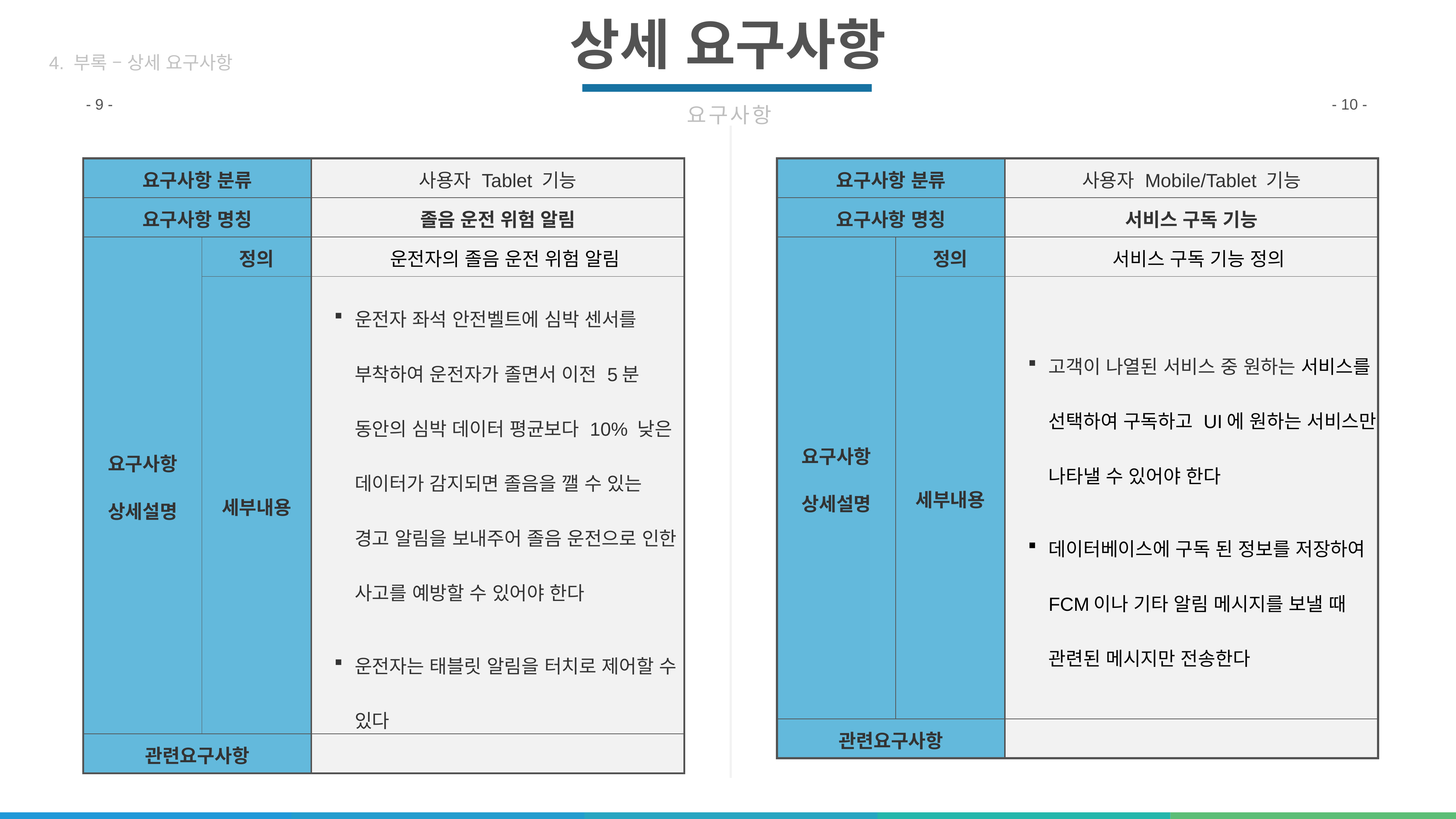

상세 요구사항
4. 부록 – 상세 요구사항

요구사항
- 9 -
- 10 -
| 요구사항 분류 |  | 사용자 Tablet 기능 |
| --- | --- | --- |
| 요구사항 명칭 |  | 졸음 운전 위험 알림 |
| 요구사항 상세설명 | 정의 | 운전자의 졸음 운전 위험 알림 |
|  | 세부내용 | 운전자 좌석 안전벨트에 심박 센서를 부착하여 운전자가 졸면서 이전 5분 동안의 심박 데이터 평균보다 10% 낮은 데이터가 감지되면 졸음을 깰 수 있는 경고 알림을 보내주어 졸음 운전으로 인한 사고를 예방할 수 있어야 한다 운전자는 태블릿 알림을 터치로 제어할 수 있다 |
| 관련요구사항 |  |  |
| 요구사항 분류 |  | 사용자 Mobile/Tablet 기능 |
| --- | --- | --- |
| 요구사항 명칭 |  | 서비스 구독 기능 |
| 요구사항 상세설명 | 정의 | 서비스 구독 기능 정의 |
|  | 세부내용 | 고객이 나열된 서비스 중 원하는 서비스를 선택하여 구독하고 UI에 원하는 서비스만 나타낼 수 있어야 한다 데이터베이스에 구독 된 정보를 저장하여 FCM이나 기타 알림 메시지를 보낼 때 관련된 메시지만 전송한다 |
| 관련요구사항 |  |  |

40